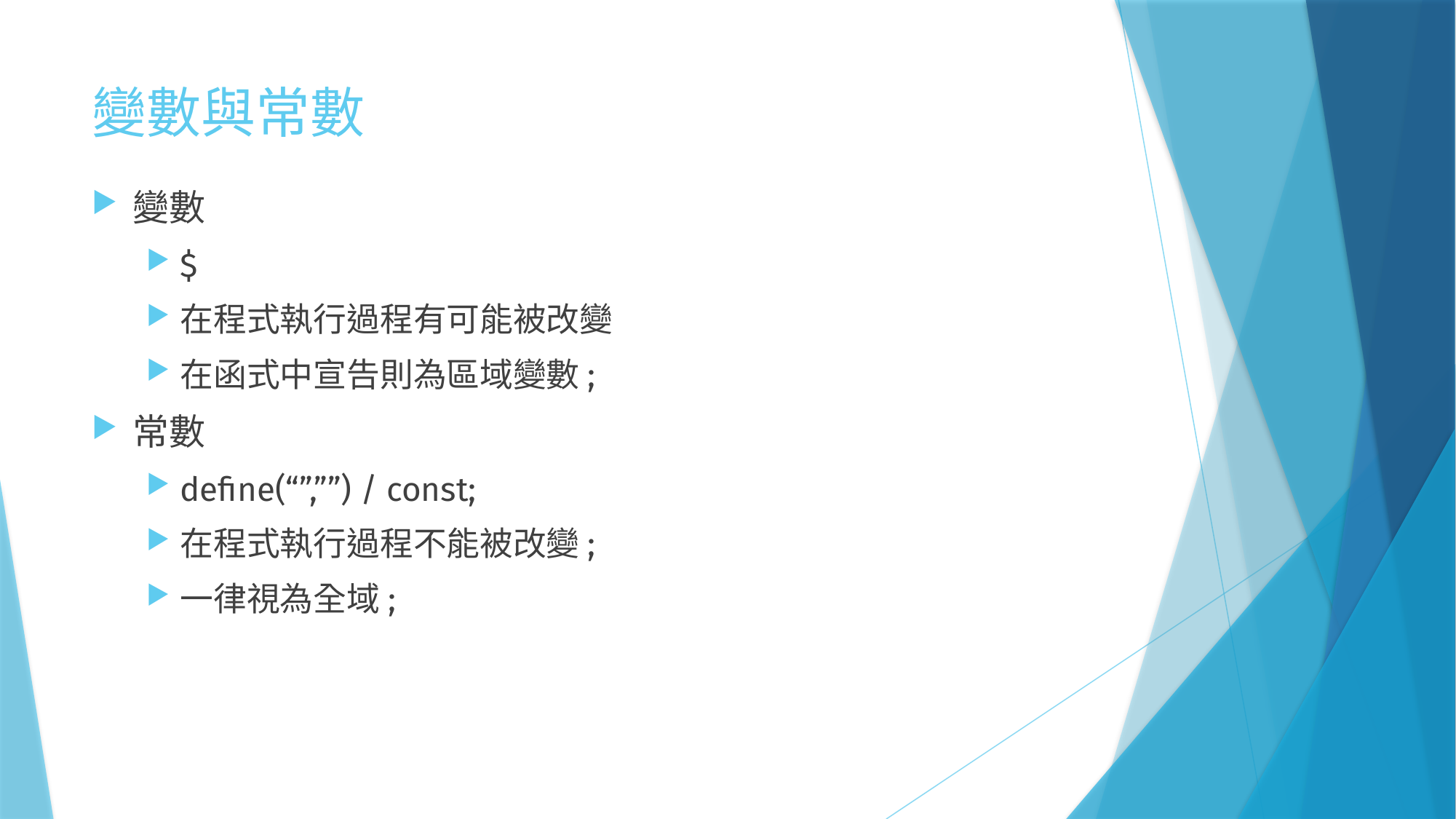

# 變數與常數
變數
$
在程式執行過程有可能被改變
在函式中宣告則為區域變數;
常數
define(“”,””) / const;
在程式執行過程不能被改變;
一律視為全域;